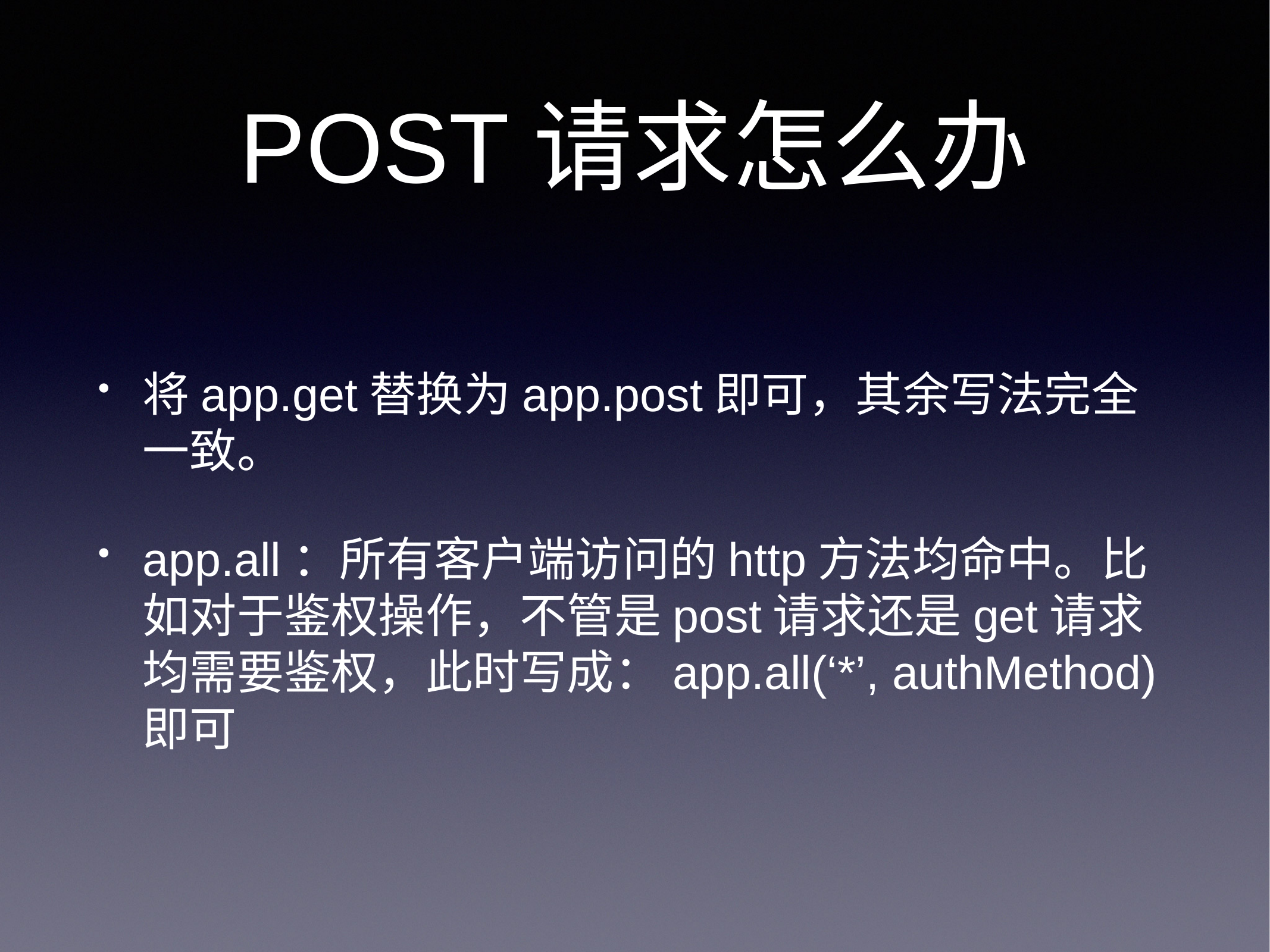

# POST请求怎么办
将app.get替换为app.post即可，其余写法完全一致。
app.all：所有客户端访问的http方法均命中。比如对于鉴权操作，不管是post请求还是get请求均需要鉴权，此时写成：app.all(‘*’, authMethod)即可